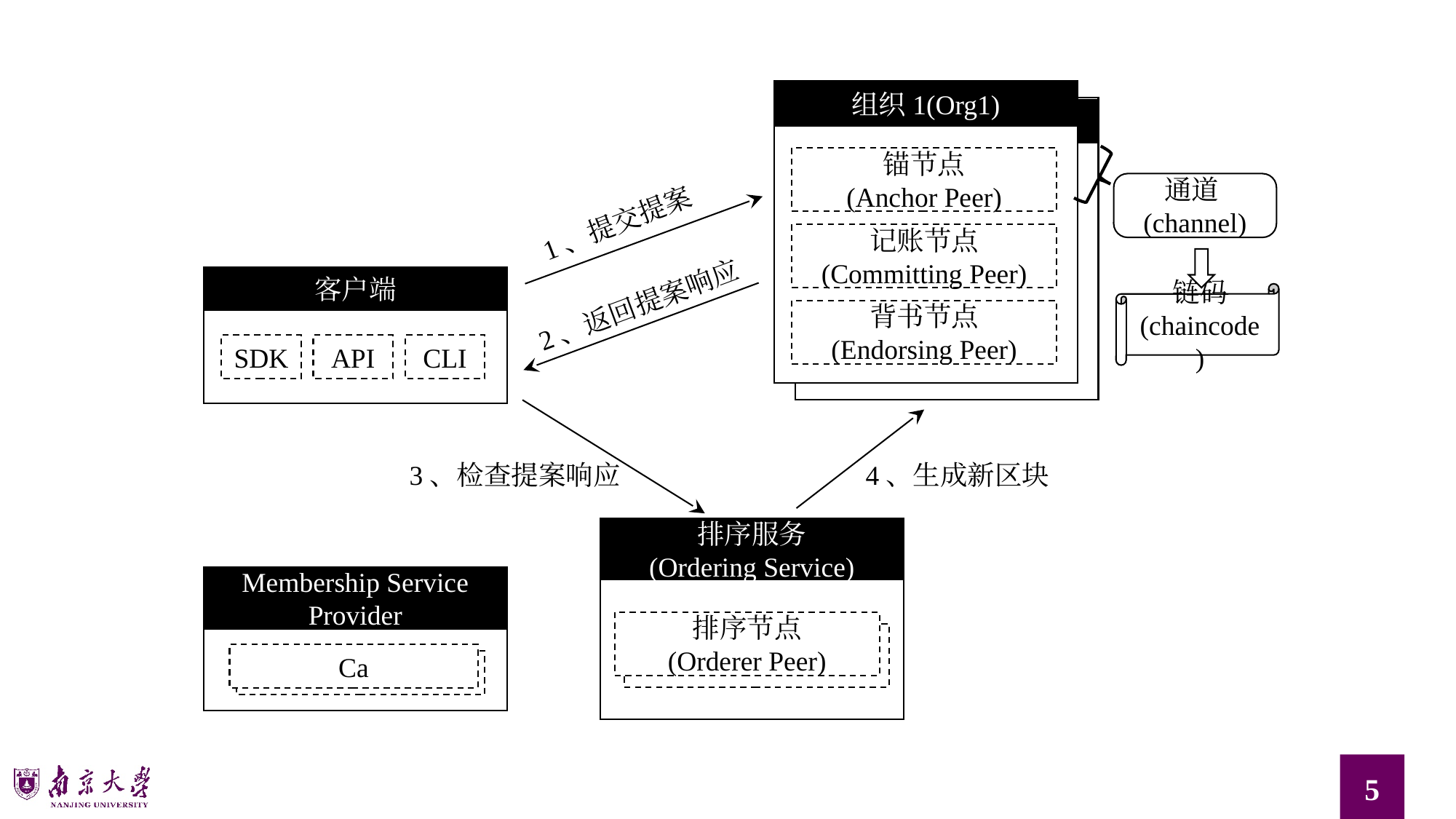

组织1(Org1)
锚节点
(Anchor Peer)
记账节点
(Committing Peer)
背书节点
(Endorsing Peer)

组织1(Org1)
锚节点
(Anchor Peer)
提交节点
(Committing Peer)
背书节点
(Endorsing Peer)

通道(channel)
1、提交提案

客户端
SDK
API
CLI
2、返回提案响应
链码
(chaincode)
4、生成新区块
3、检查提案响应

排序服务
(Ordering Service)
排序节点
(Orderer Peer)

Membership Service Provider

Ca

5